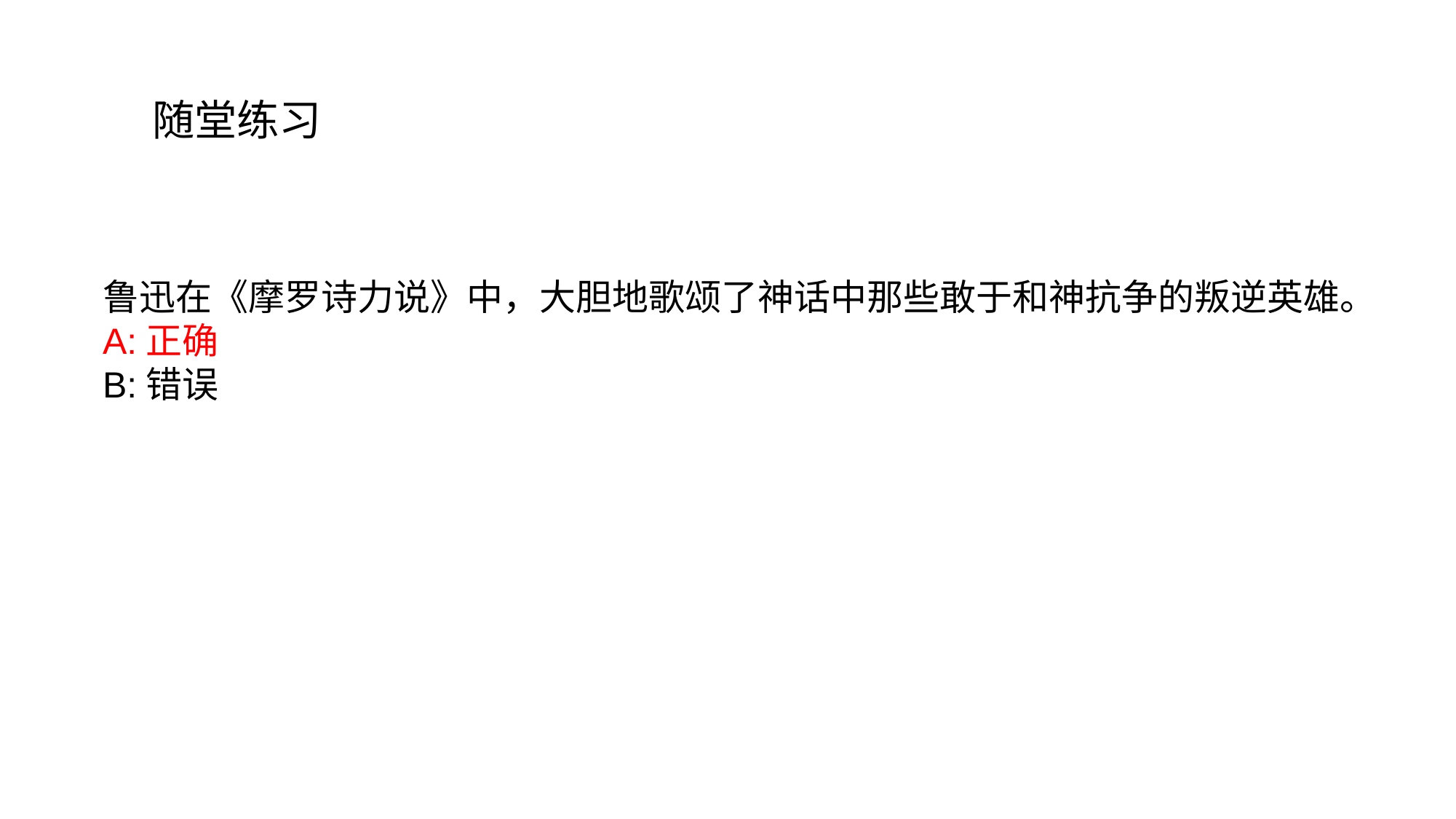

随堂练习
鲁迅在《摩罗诗力说》中，大胆地歌颂了神话中那些敢于和神抗争的叛逆英雄。
A:正确
B:错误